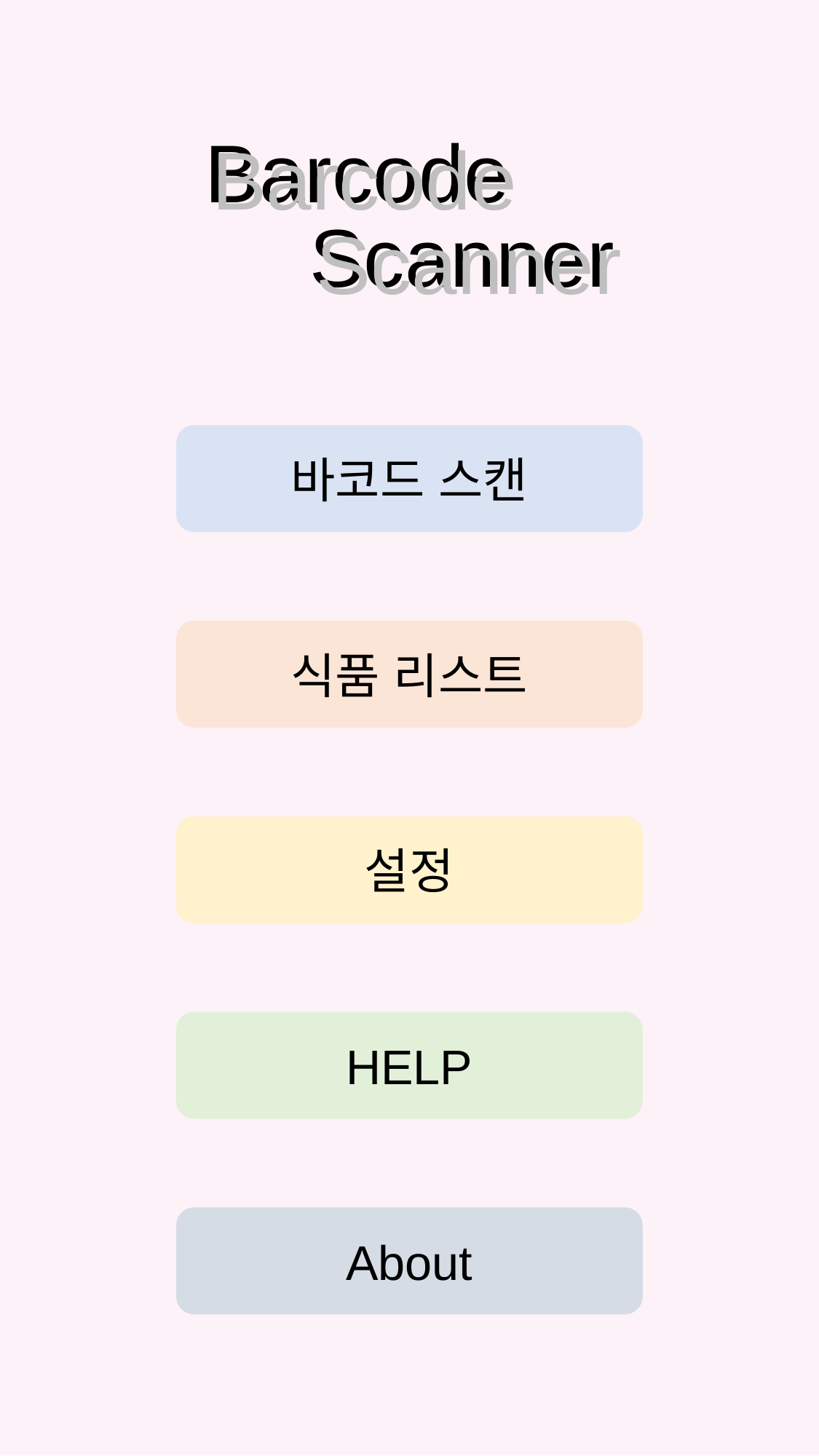

Barcode
Barcode
Scanner
Scanner
바코드 스캔
식품 리스트
설정
HELP
About